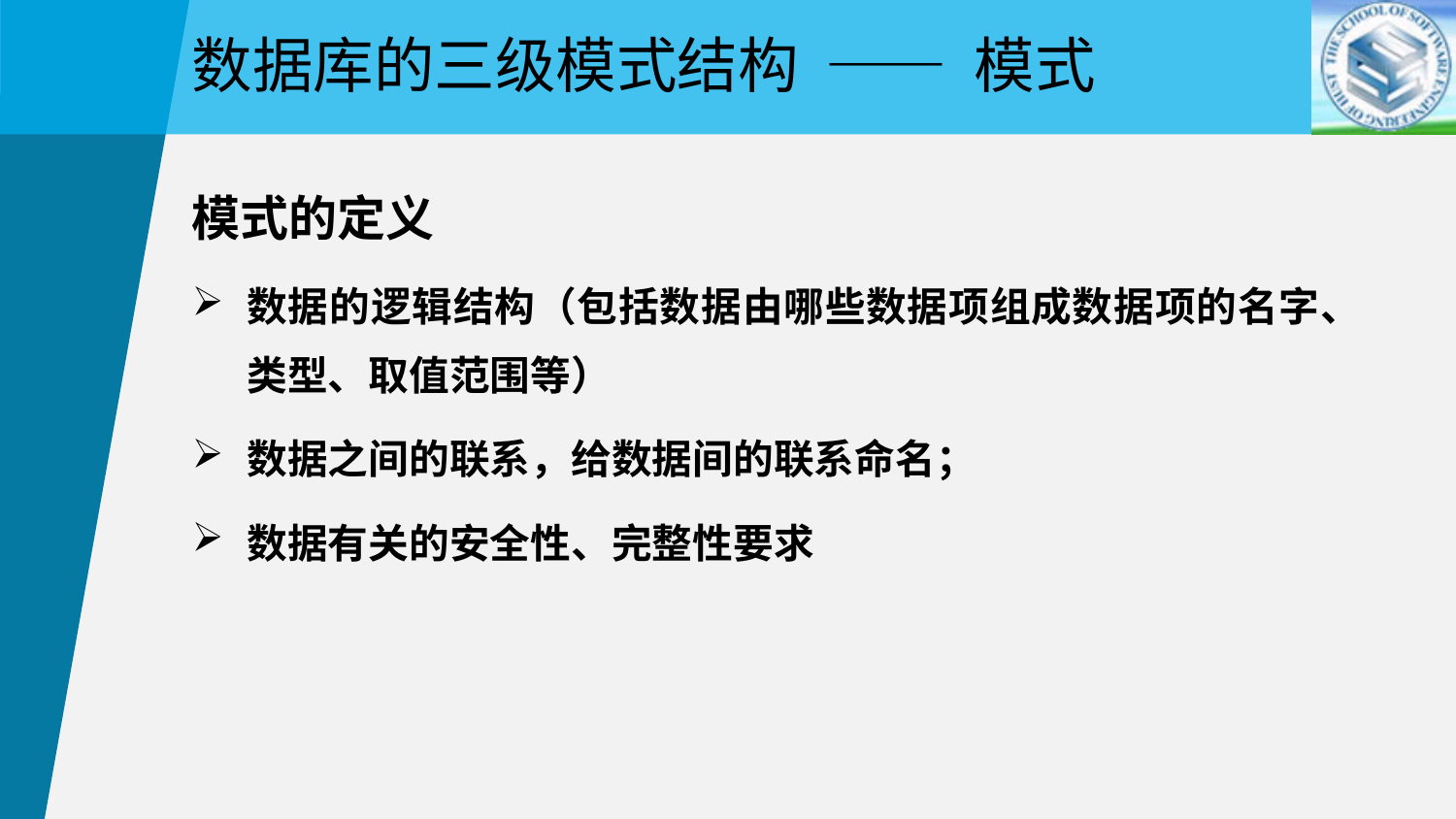

数据库的三级模式结构  ——  模式
模式的定义
数据的逻辑结构（包括数据由哪些数据项组成数据项的名字、类型、取值范围等）
数据之间的联系，给数据间的联系命名；
数据有关的安全性、完整性要求